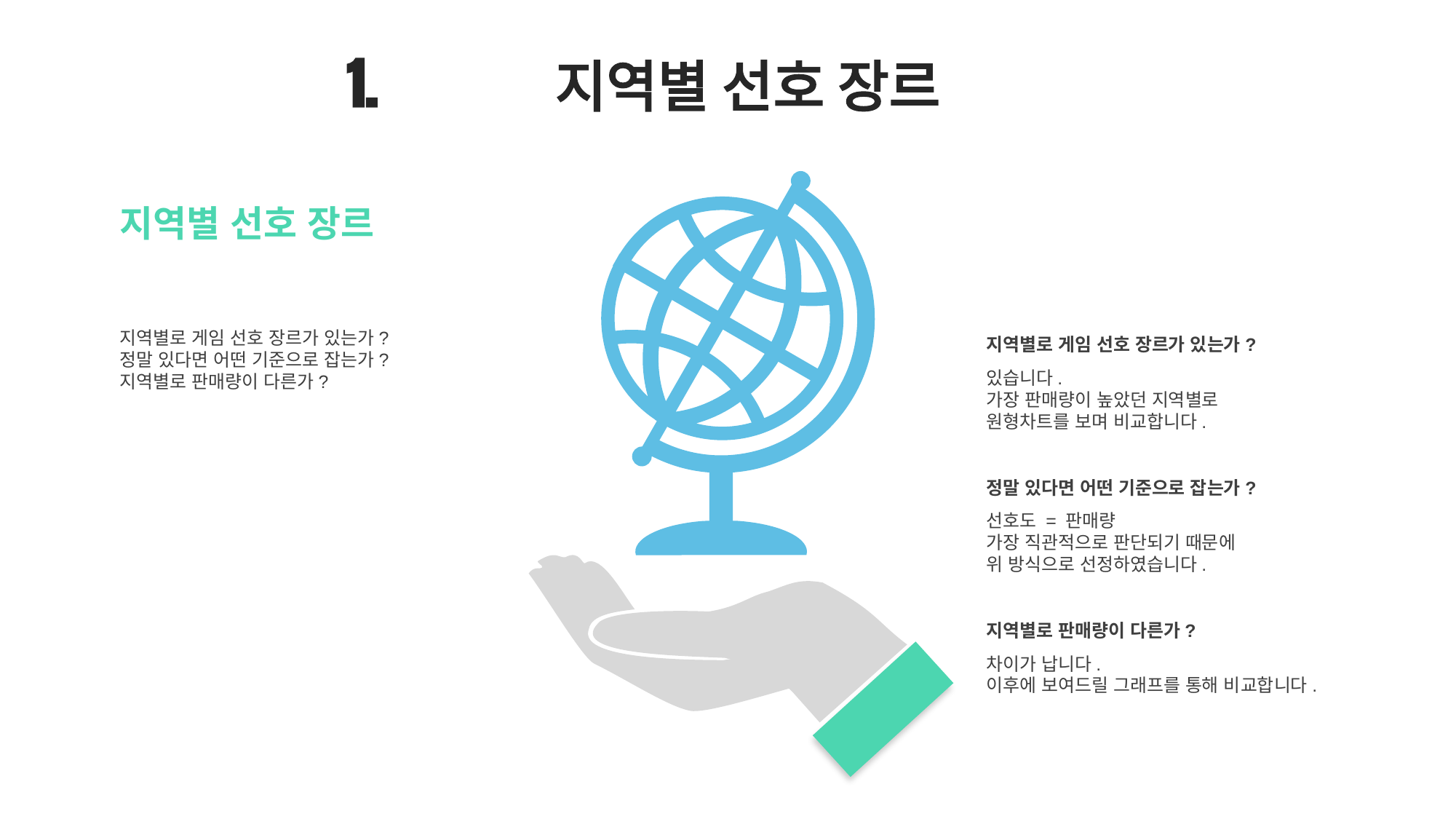

지역별 선호 장르

지역별 선호 장르
지역별로 게임 선호 장르가 있는가?
정말 있다면 어떤 기준으로 잡는가?
지역별로 판매량이 다른가?
지역별로 게임 선호 장르가 있는가?
있습니다.
가장 판매량이 높았던 지역별로
원형차트를 보며 비교합니다.
정말 있다면 어떤 기준으로 잡는가?
선호도 = 판매량
가장 직관적으로 판단되기 때문에
위 방식으로 선정하였습니다.

지역별로 판매량이 다른가?
차이가 납니다.
이후에 보여드릴 그래프를 통해 비교합니다.